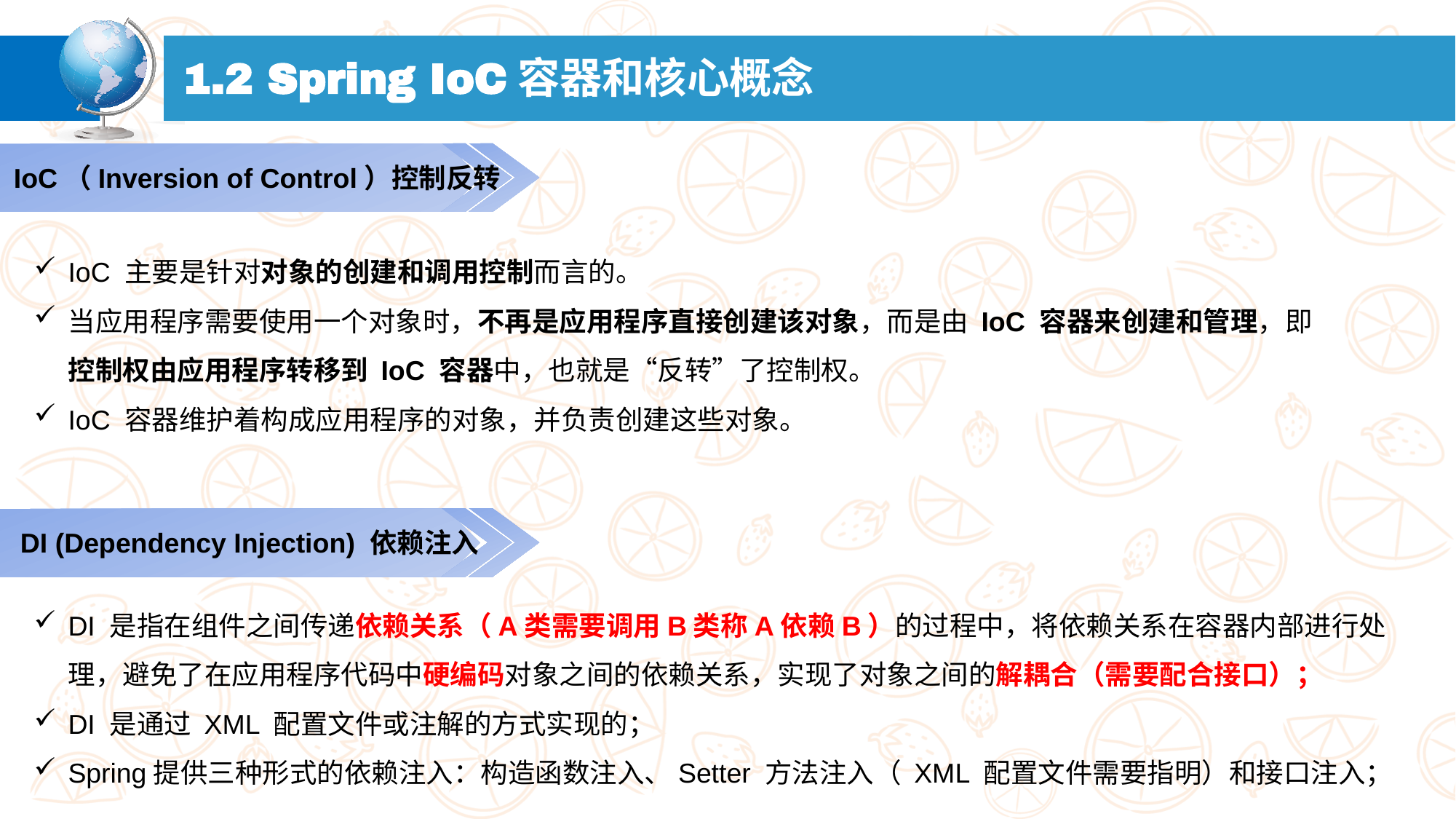

# 1.2 Spring IoC容器和核心概念

IoC（Inversion of Control）控制反转
IoC 主要是针对对象的创建和调用控制而言的。
当应用程序需要使用一个对象时，不再是应用程序直接创建该对象，而是由 IoC 容器来创建和管理，即控制权由应用程序转移到 IoC 容器中，也就是“反转”了控制权。
IoC 容器维护着构成应用程序的对象，并负责创建这些对象。

DI (Dependency Injection) 依赖注入
DI 是指在组件之间传递依赖关系（A类需要调用B类称A依赖B）的过程中，将依赖关系在容器内部进行处理，避免了在应用程序代码中硬编码对象之间的依赖关系，实现了对象之间的解耦合（需要配合接口）；
DI 是通过 XML 配置文件或注解的方式实现的；
Spring提供三种形式的依赖注入：构造函数注入、Setter 方法注入（ XML 配置文件需要指明）和接口注入；